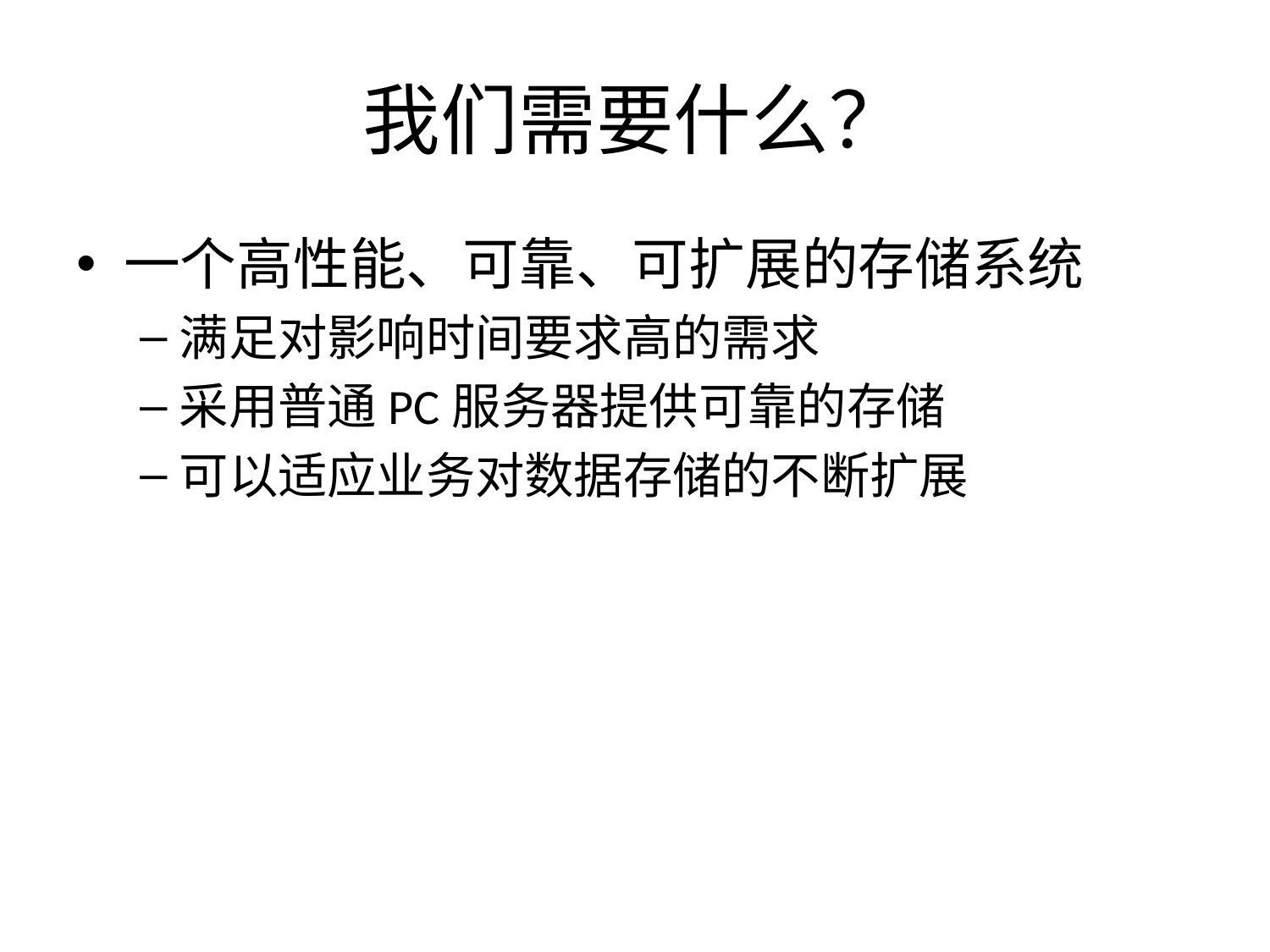

# 我们需要什么？
一个高性能、可靠、可扩展的存储系统
满足对影响时间要求高的需求
采用普通PC服务器提供可靠的存储
可以适应业务对数据存储的不断扩展